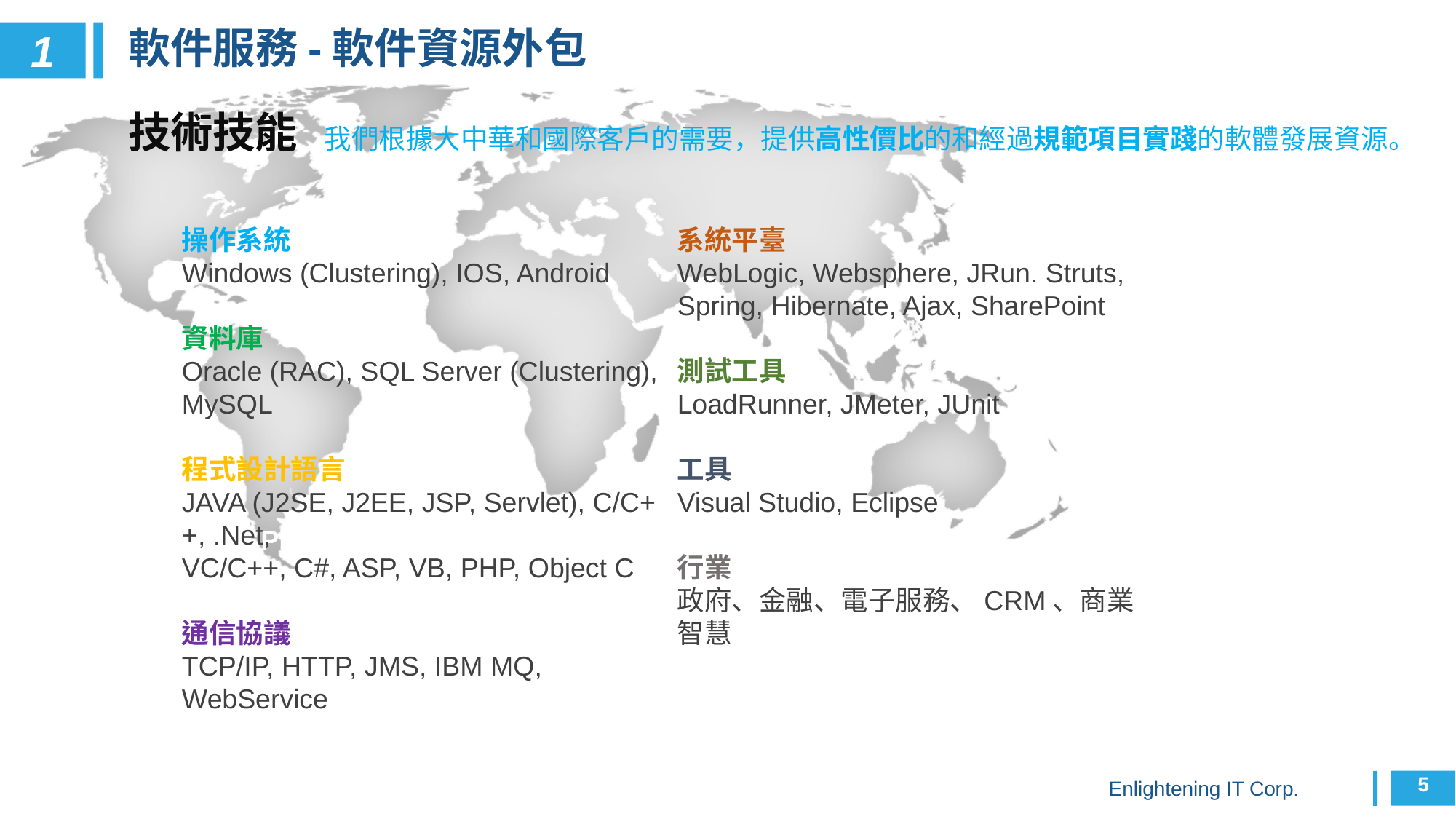

軟件服務-軟件資源外包
技術技能
我們根據大中華和國際客戶的需要，提供高性價比的和經過規範項目實踐的軟體發展資源。
操作系統
Windows (Clustering), IOS, Android

資料庫
Oracle (RAC), SQL Server (Clustering),
MySQL

程式設計語言
JAVA (J2SE, J2EE, JSP, Servlet), C/C++, .Net,
VC/C++, C#, ASP, VB, PHP, Object C

通信協議
TCP/IP, HTTP, JMS, IBM MQ, WebService

系統平臺
WebLogic, Websphere, JRun. Struts, Spring, Hibernate, Ajax, SharePoint

測試工具
LoadRunner, JMeter, JUnit

工具
Visual Studio, Eclipse

行業
政府、金融、電子服務、CRM、商業智慧

COMPANY PROFILE